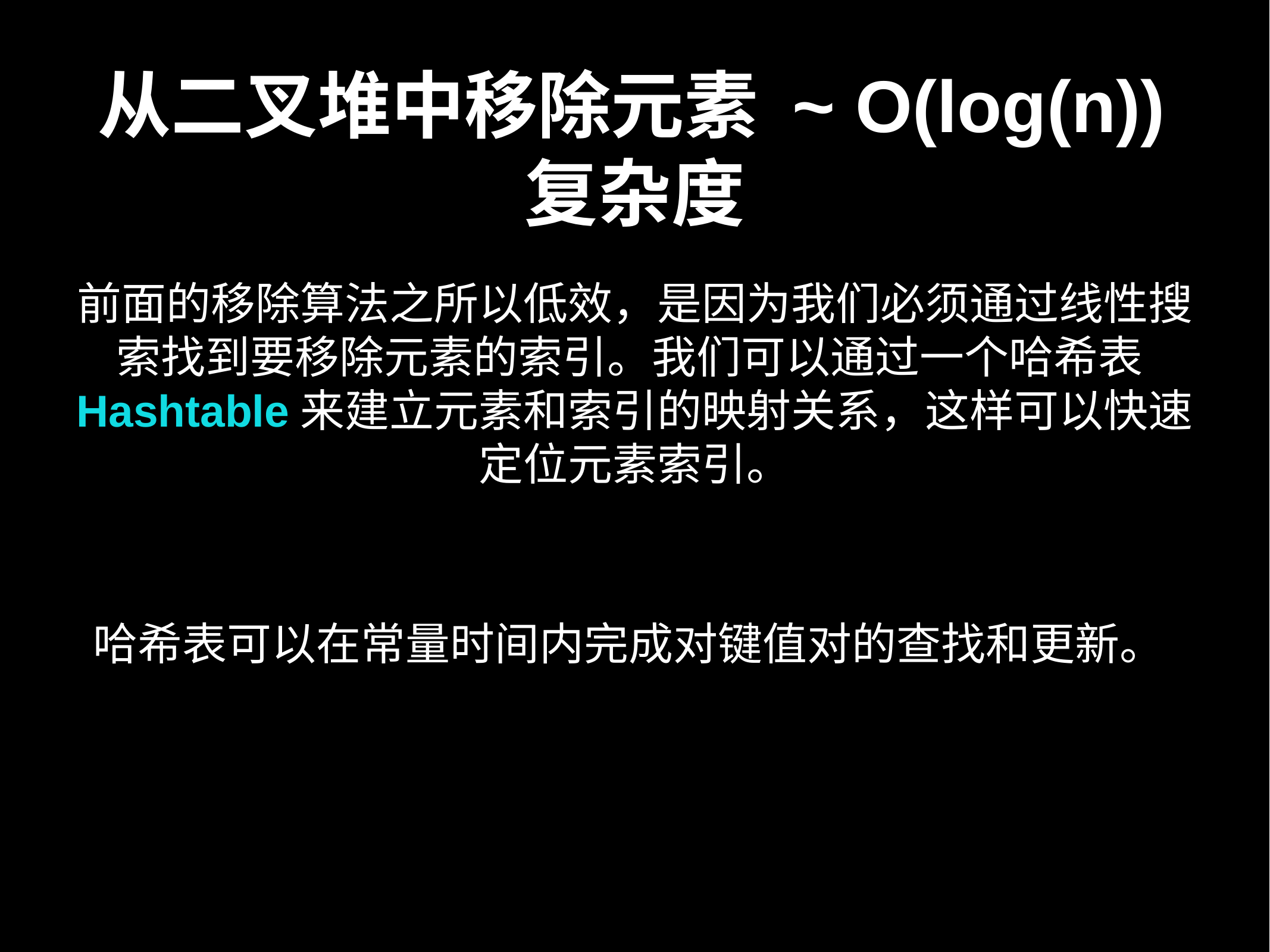

# 从二叉堆中移除元素 ~ O(log(n))复杂度
前面的移除算法之所以低效，是因为我们必须通过线性搜索找到要移除元素的索引。我们可以通过一个哈希表Hashtable来建立元素和索引的映射关系，这样可以快速定位元素索引。
哈希表可以在常量时间内完成对键值对的查找和更新。